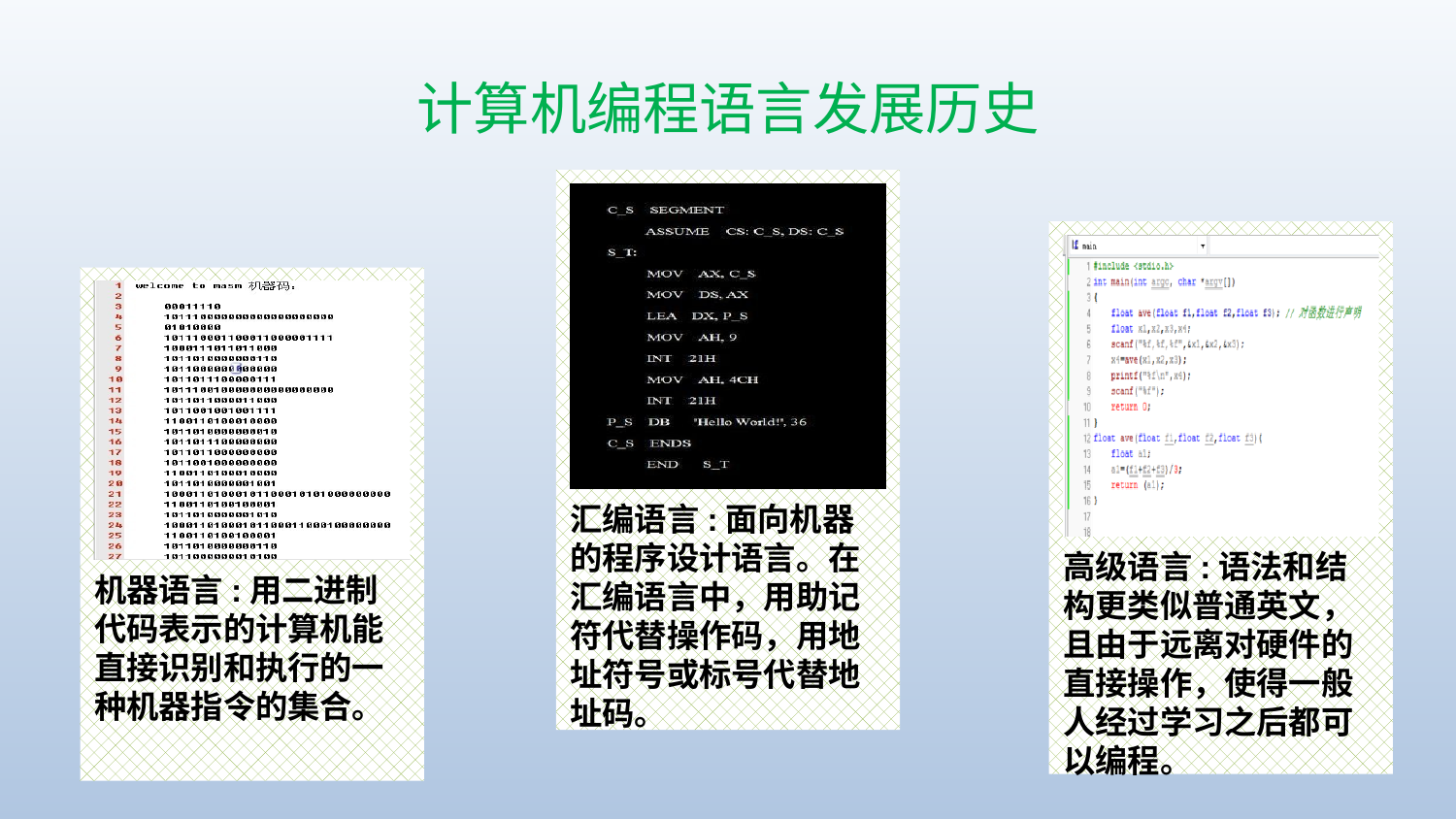

计算机编程语言发展历史

汇编语言:面向机器的程序设计语言。在汇编语言中，用助记符代替操作码，用地址符号或标号代替地址码。

高级语言:语法和结构更类似普通英文，且由于远离对硬件的直接操作，使得一般人经过学习之后都可以编程。

机器语言:用二进制代码表示的计算机能直接识别和执行的一种机器指令的集合。